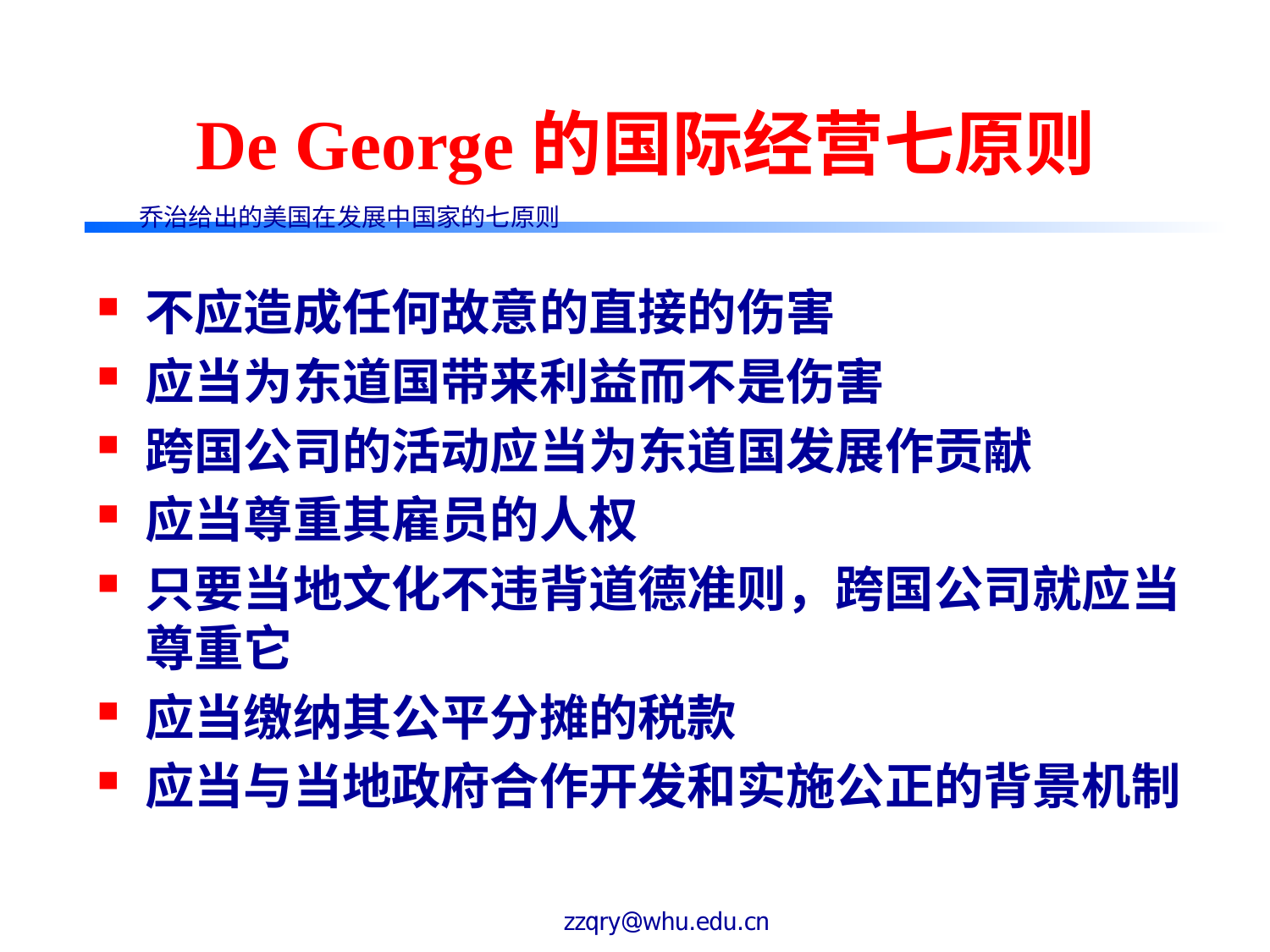

# De George的国际经营七原则
乔治给出的美国在发展中国家的七原则
不应造成任何故意的直接的伤害
应当为东道国带来利益而不是伤害
跨国公司的活动应当为东道国发展作贡献
应当尊重其雇员的人权
只要当地文化不违背道德准则，跨国公司就应当尊重它
应当缴纳其公平分摊的税款
应当与当地政府合作开发和实施公正的背景机制

zzqry@whu.edu.cn